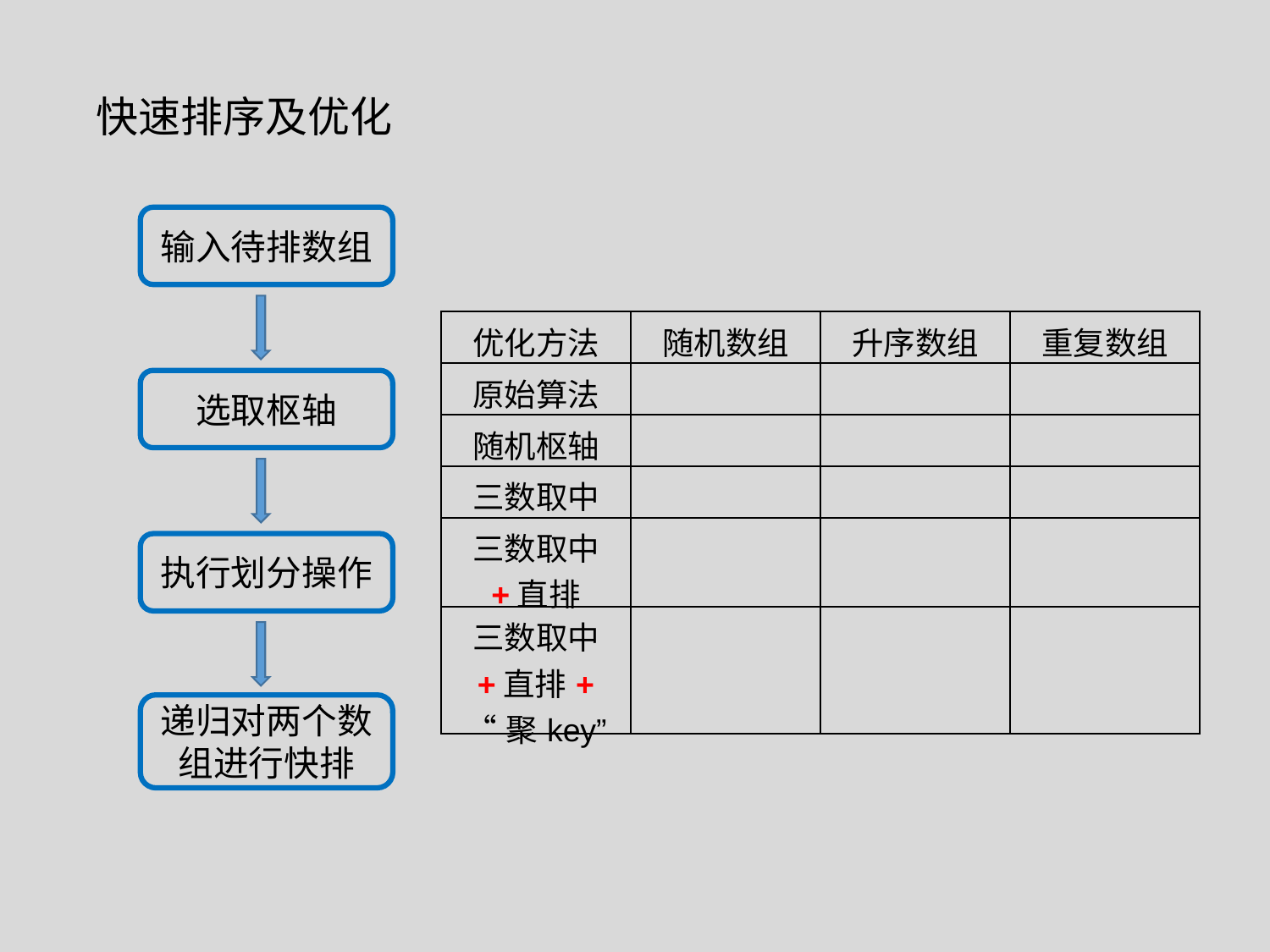

快速排序及优化
输入待排数组

| 优化方法 | 随机数组 | 升序数组 | 重复数组 |
| --- | --- | --- | --- |
| 原始算法 |  |  |  |
| 随机枢轴 |  |  |  |
| 三数取中 |  |  |  |
| 三数取中 +直排 |  |  |  |
| 三数取中 +直排+ “聚key” |  |  |  |
选取枢轴

执行划分操作

递归对两个数组进行快排